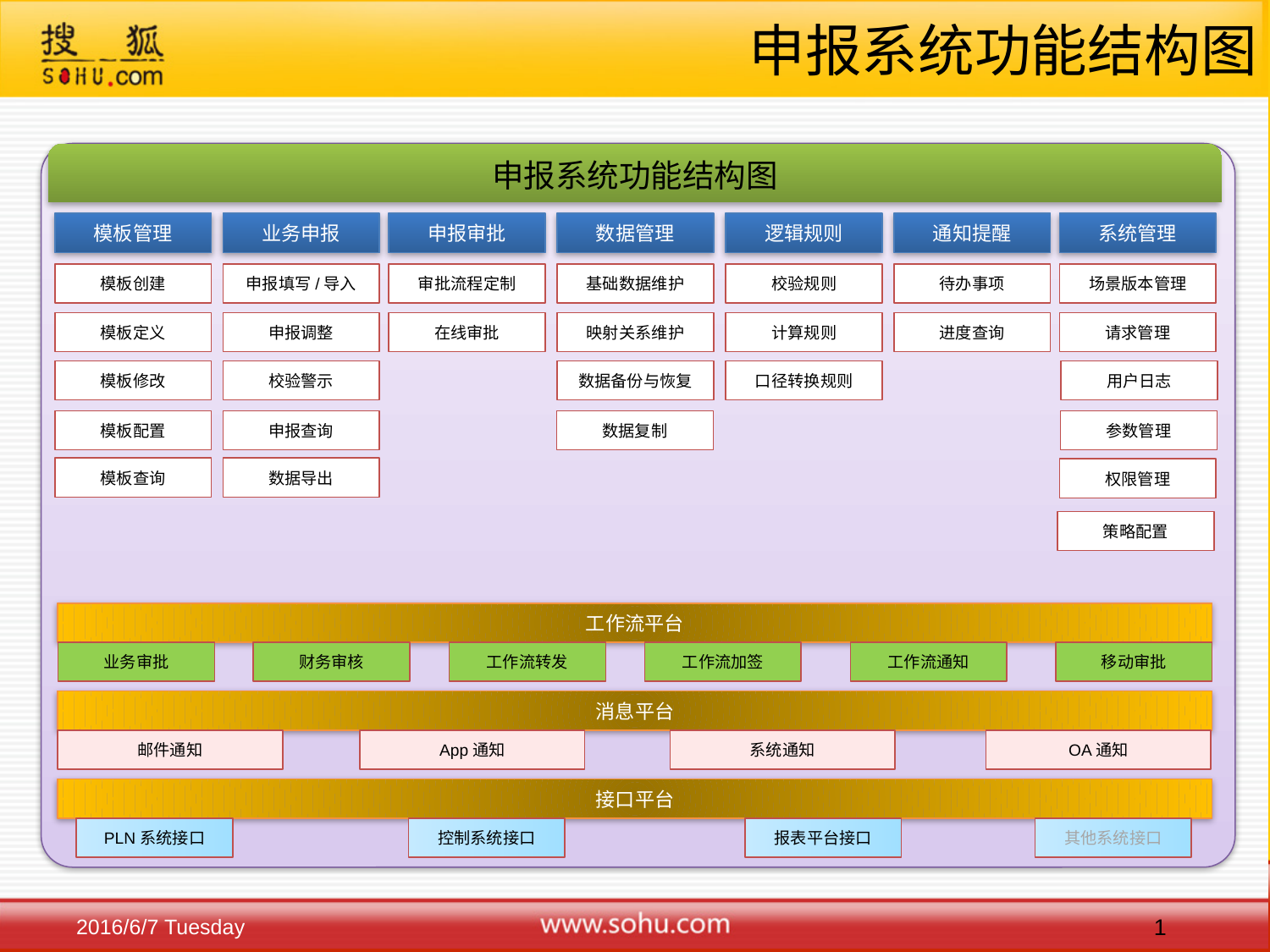

# 申报系统功能结构图

申报系统功能结构图
模板管理
业务申报
申报审批
数据管理
逻辑规则
通知提醒
系统管理
模板创建
申报填写/导入
审批流程定制
基础数据维护
校验规则
待办事项
场景版本管理
模板定义
申报调整
在线审批
映射关系维护
计算规则
进度查询
请求管理
模板修改
校验警示
数据备份与恢复
口径转换规则
用户日志
模板配置
申报查询
数据复制
参数管理
模板查询
数据导出
权限管理
策略配置
工作流平台
业务审批
财务审核
工作流转发
工作流加签
工作流通知
移动审批
消息平台
邮件通知
App通知
系统通知
OA通知
接口平台
其他系统接口
PLN系统接口
控制系统接口
报表平台接口
1